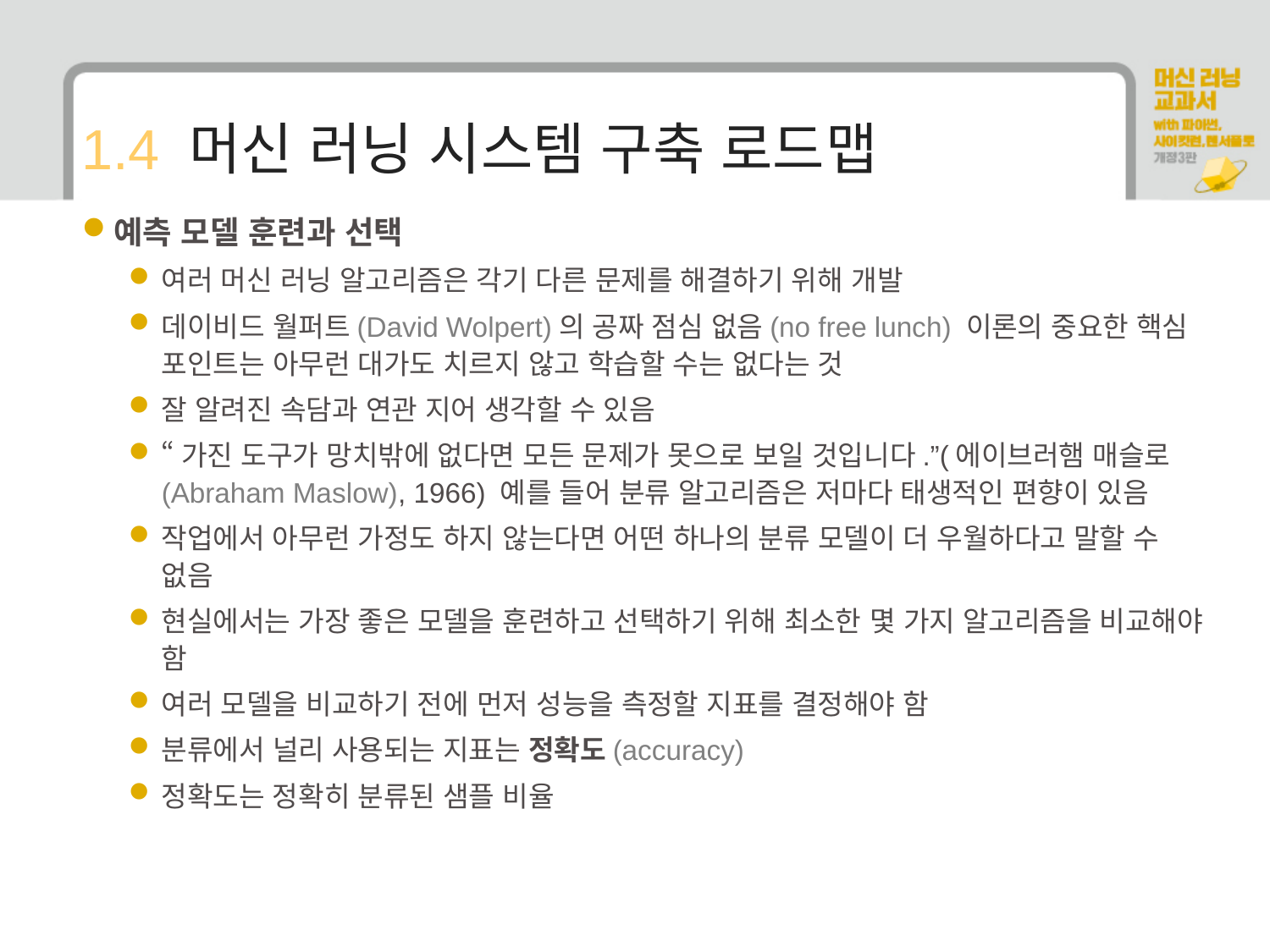

# 1.4 머신 러닝 시스템 구축 로드맵
예측 모델 훈련과 선택
여러 머신 러닝 알고리즘은 각기 다른 문제를 해결하기 위해 개발
데이비드 월퍼트(David Wolpert)의 공짜 점심 없음(no free lunch) 이론의 중요한 핵심 포인트는 아무런 대가도 치르지 않고 학습할 수는 없다는 것
잘 알려진 속담과 연관 지어 생각할 수 있음
“가진 도구가 망치밖에 없다면 모든 문제가 못으로 보일 것입니다.”(에이브러햄 매슬로(Abraham Maslow), 1966) 예를 들어 분류 알고리즘은 저마다 태생적인 편향이 있음
작업에서 아무런 가정도 하지 않는다면 어떤 하나의 분류 모델이 더 우월하다고 말할 수 없음
현실에서는 가장 좋은 모델을 훈련하고 선택하기 위해 최소한 몇 가지 알고리즘을 비교해야 함
여러 모델을 비교하기 전에 먼저 성능을 측정할 지표를 결정해야 함
분류에서 널리 사용되는 지표는 정확도(accuracy)
정확도는 정확히 분류된 샘플 비율